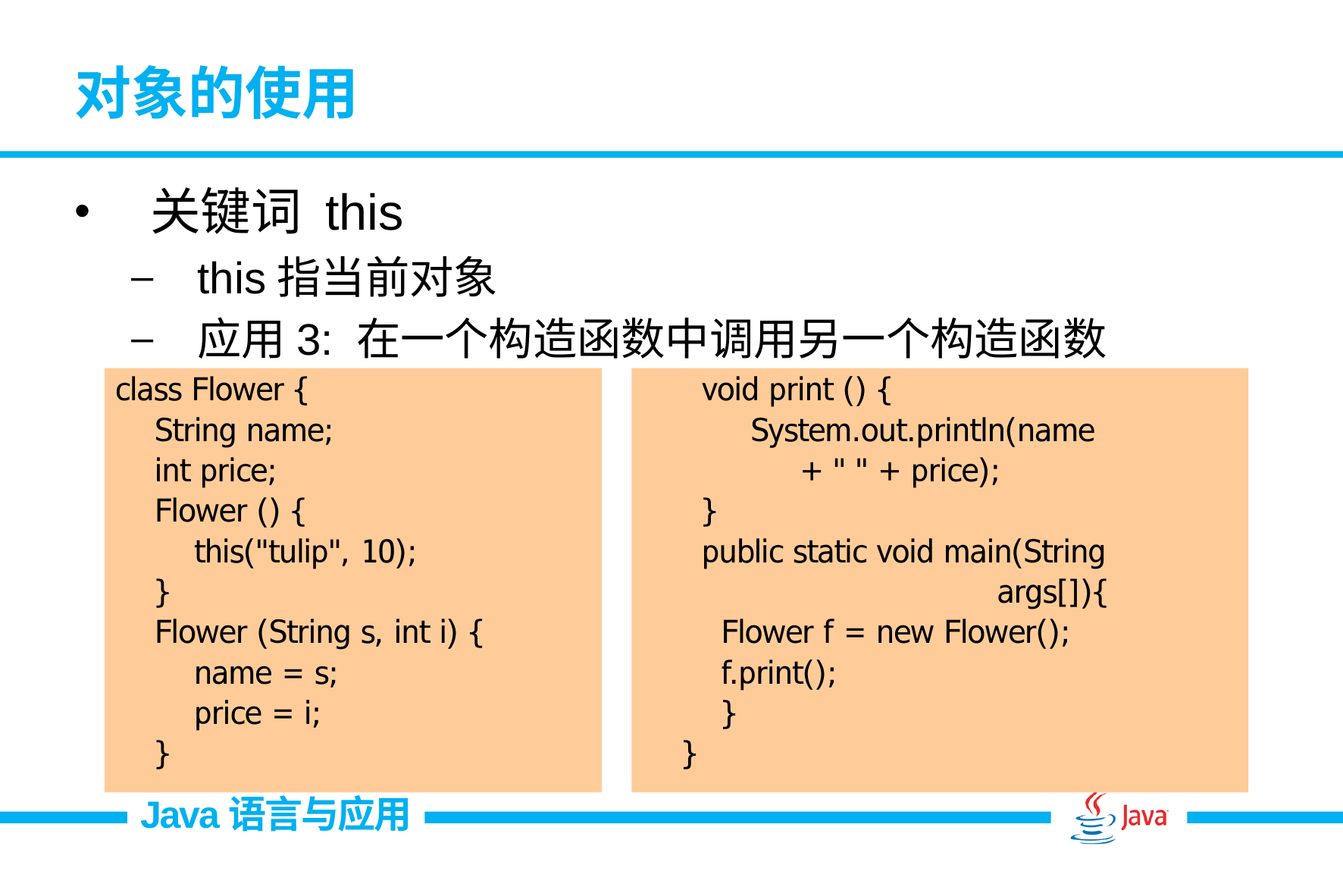

# 对象的使用
关键词 this
this指当前对象
应用3: 在一个构造函数中调用另一个构造函数
class Flower {
    String name;
    int price;
    Flower () {
        this("tulip", 10);
    }
    Flower (String s, int i) {
        name = s;
        price = i;
    }
      void print () {
           System.out.println(name
                + " " + price);
      }
      public static void main(String
                                    args[]){
        Flower f = new Flower();
        f.print();
        }
    }
77